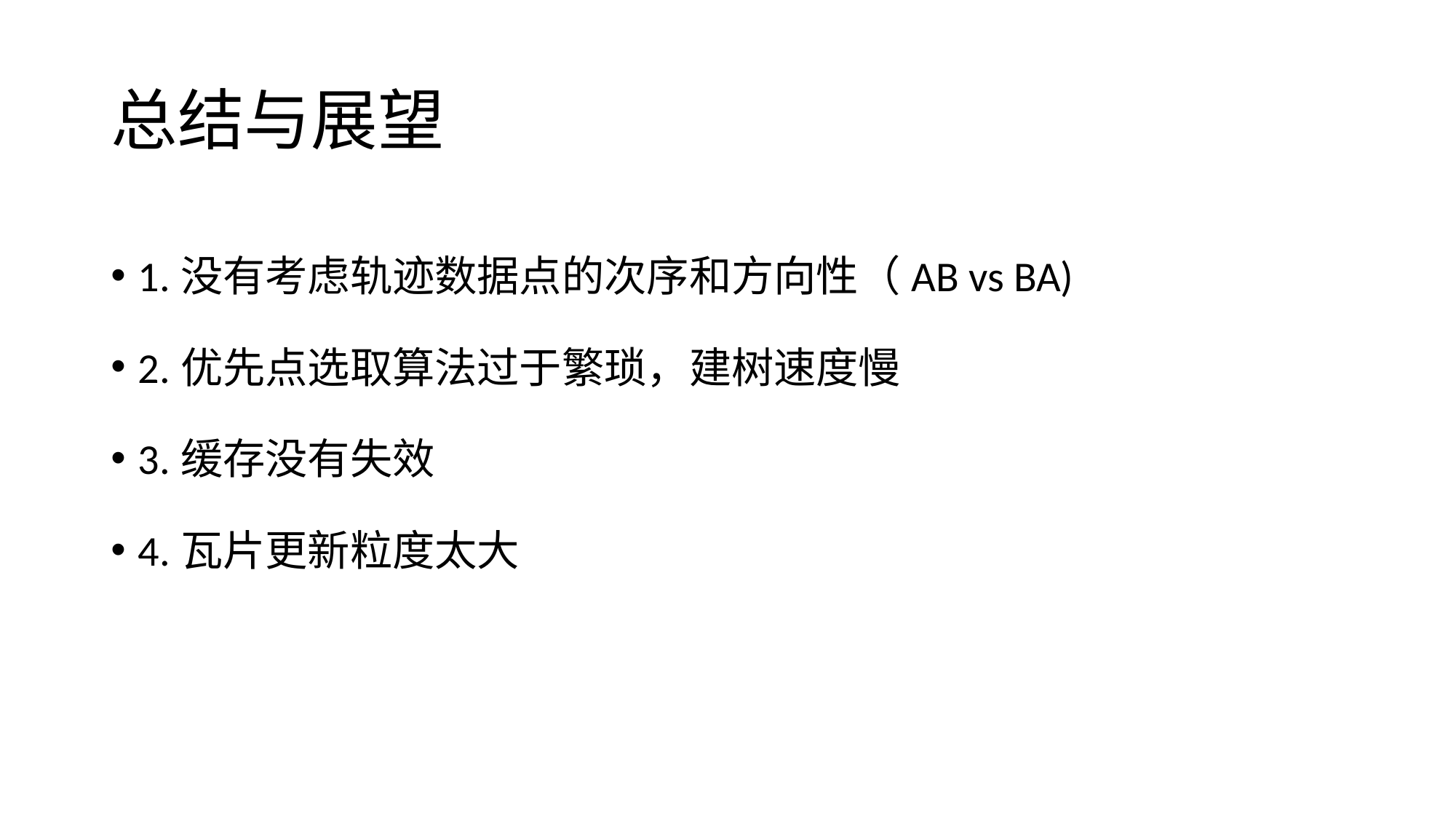

# 总结与展望
1.没有考虑轨迹数据点的次序和方向性（AB vs BA)
2.优先点选取算法过于繁琐，建树速度慢
3.缓存没有失效
4.瓦片更新粒度太大